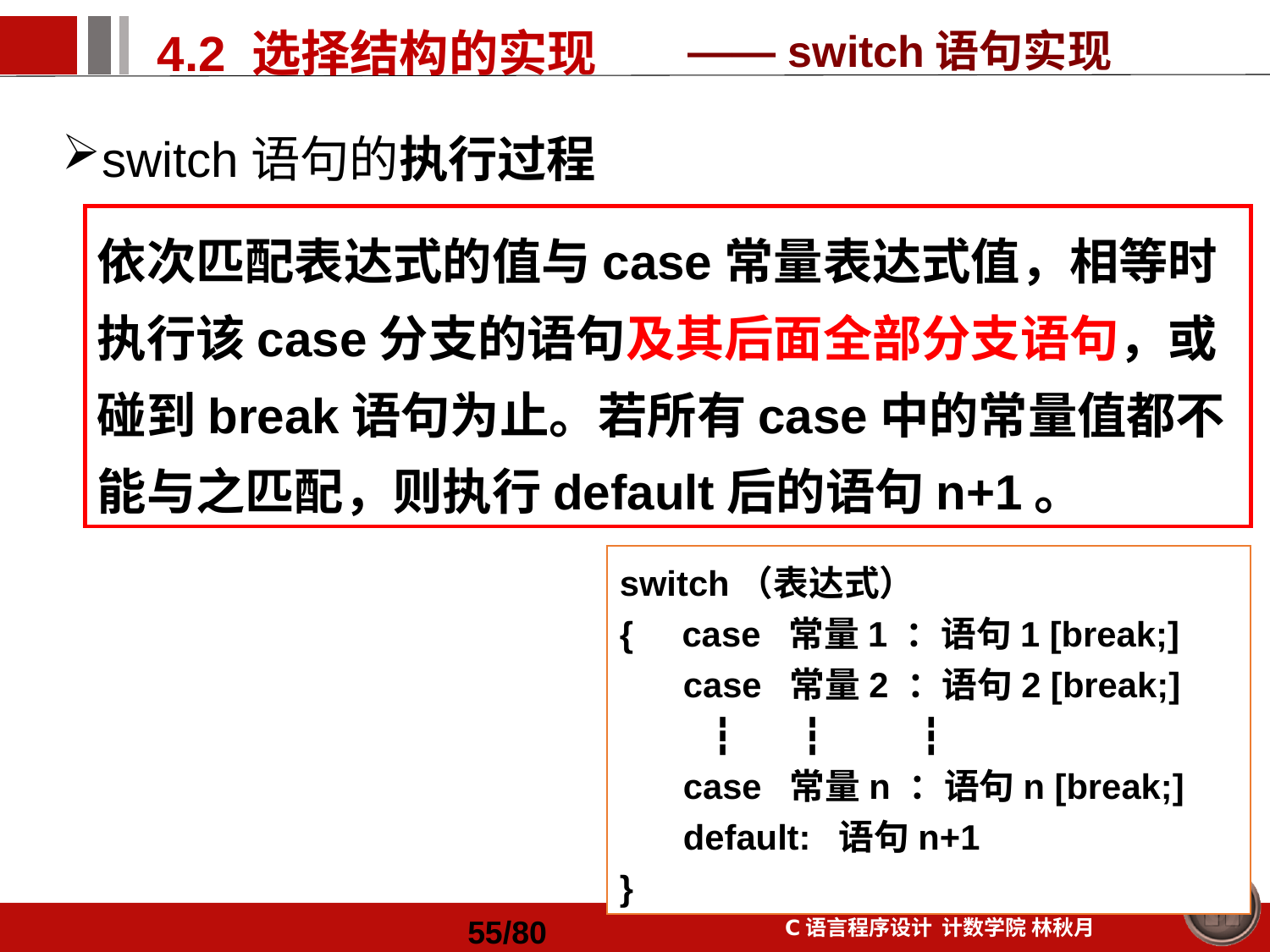

—— switch语句实现
switch语句的执行过程

依次匹配表达式的值与case常量表达式值，相等时执行该case分支的语句及其后面全部分支语句，或碰到break语句为止。若所有case中的常量值都不能与之匹配，则执行default后的语句n+1。
switch（表达式）
{     case  常量1 ：语句1 [break;]
case  常量2 ：语句2 [break;]
   ┇       ┇          ┇
case  常量n ：语句n [break;]
default:  语句n+1
}